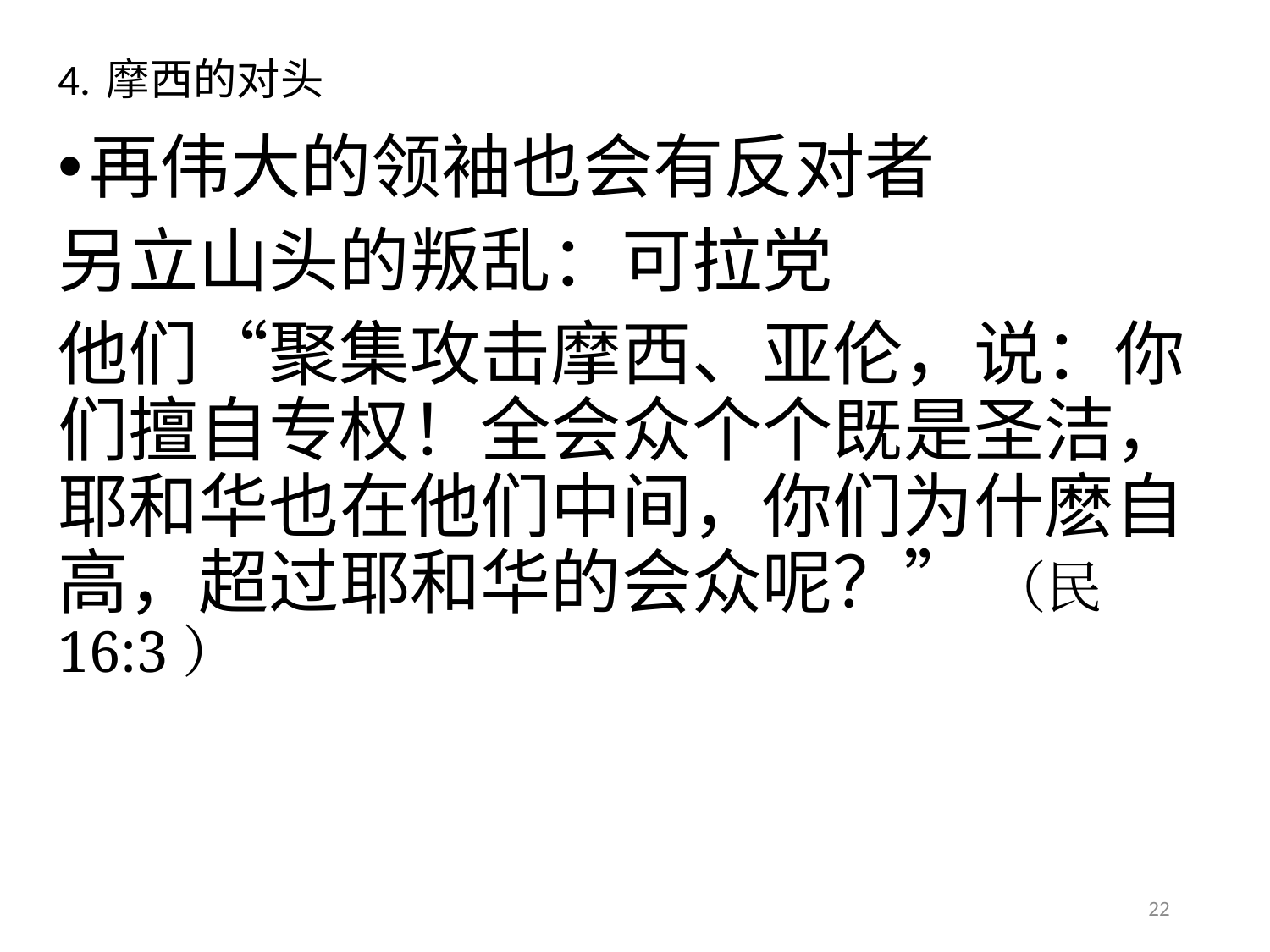

# 4. 摩西的对头
再伟大的领袖也会有反对者
另立山头的叛乱：可拉党
他们“聚集攻击摩西、亚伦，说：你们擅自专权！全会众个个既是圣洁，耶和华也在他们中间，你们为什麽自高，超过耶和华的会众呢？” （民16:3）
22